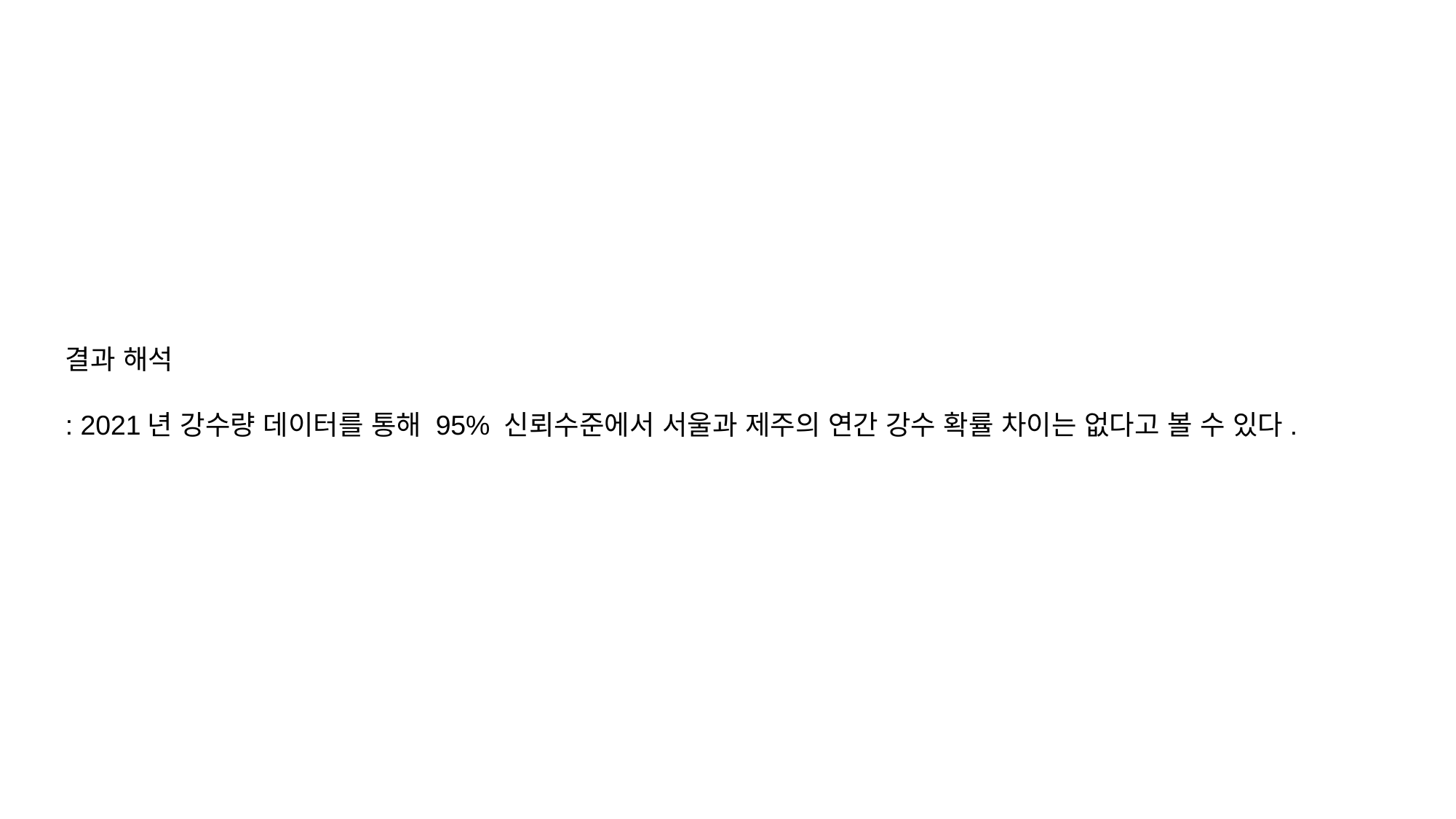

결과 해석

: 2021년 강수량 데이터를 통해 95% 신뢰수준에서 서울과 제주의 연간 강수 확률 차이는 없다고 볼 수 있다.